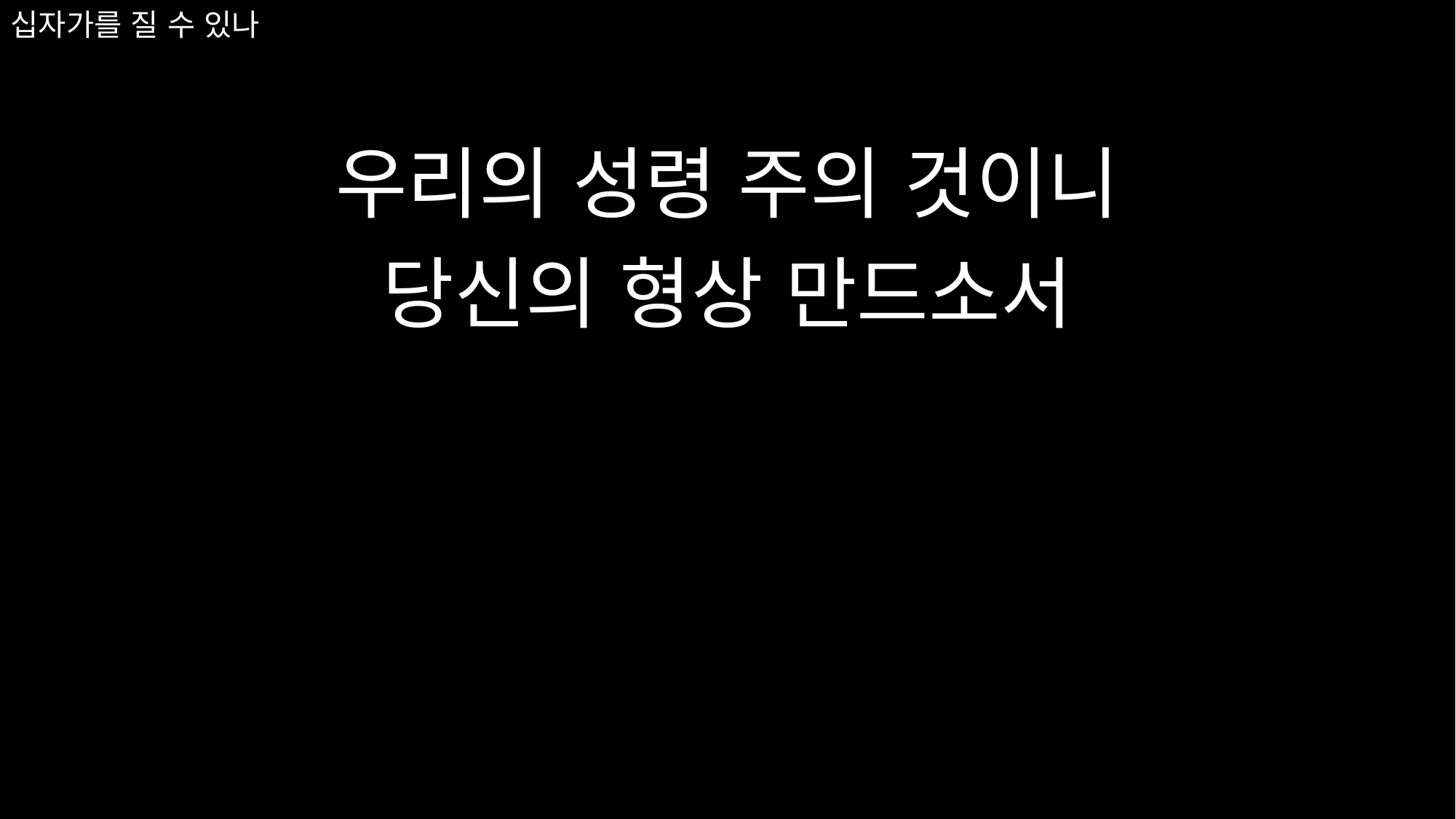

우리의 성령 주의 것이니
당신의 형상 만드소서
# 십자가를 질 수 있나